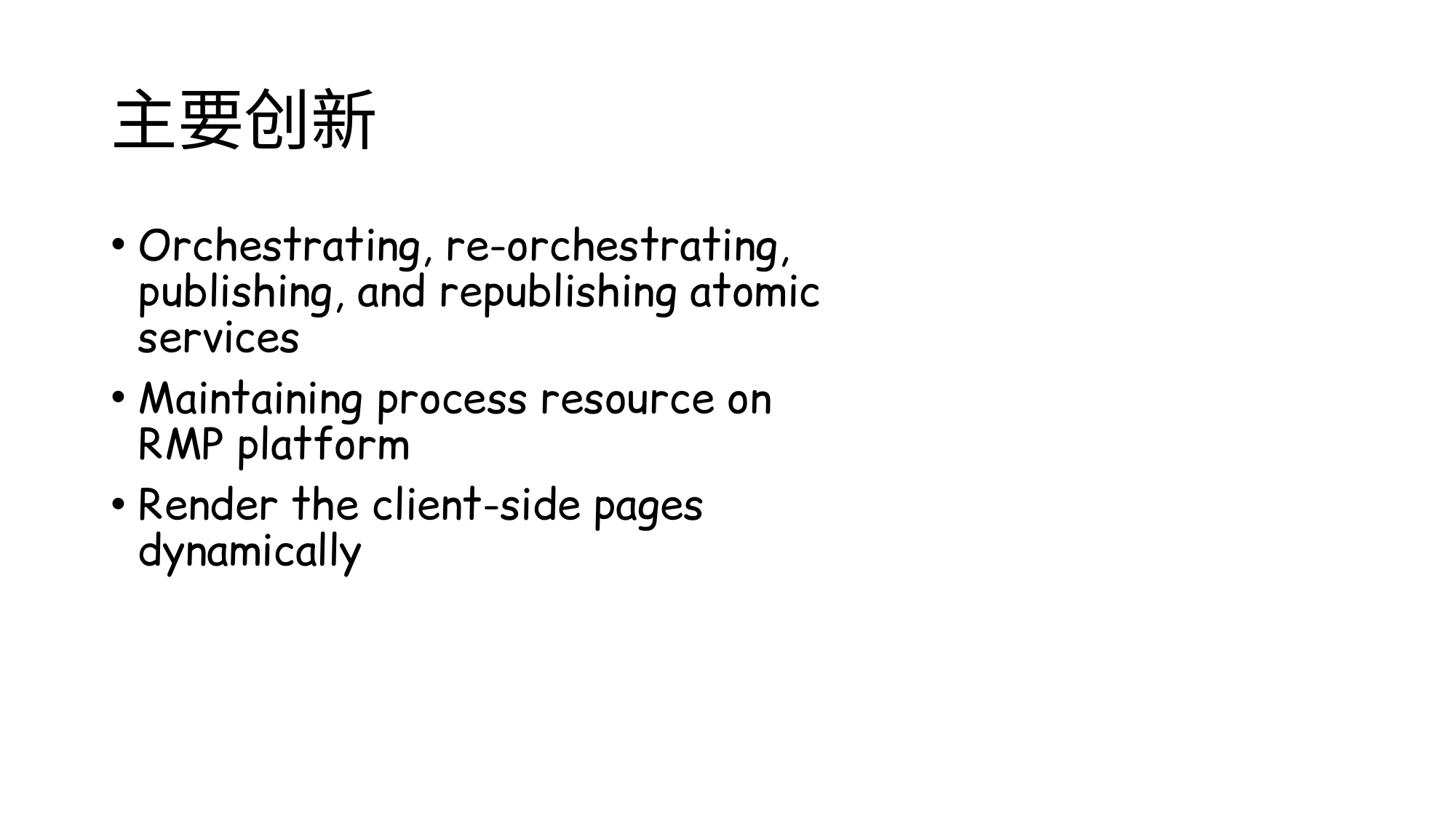

# 主要创新
Orchestrating, re-orchestrating, publishing, and republishing atomic services
Maintaining process resource on RMP platform
Render the client-side pages dynamically